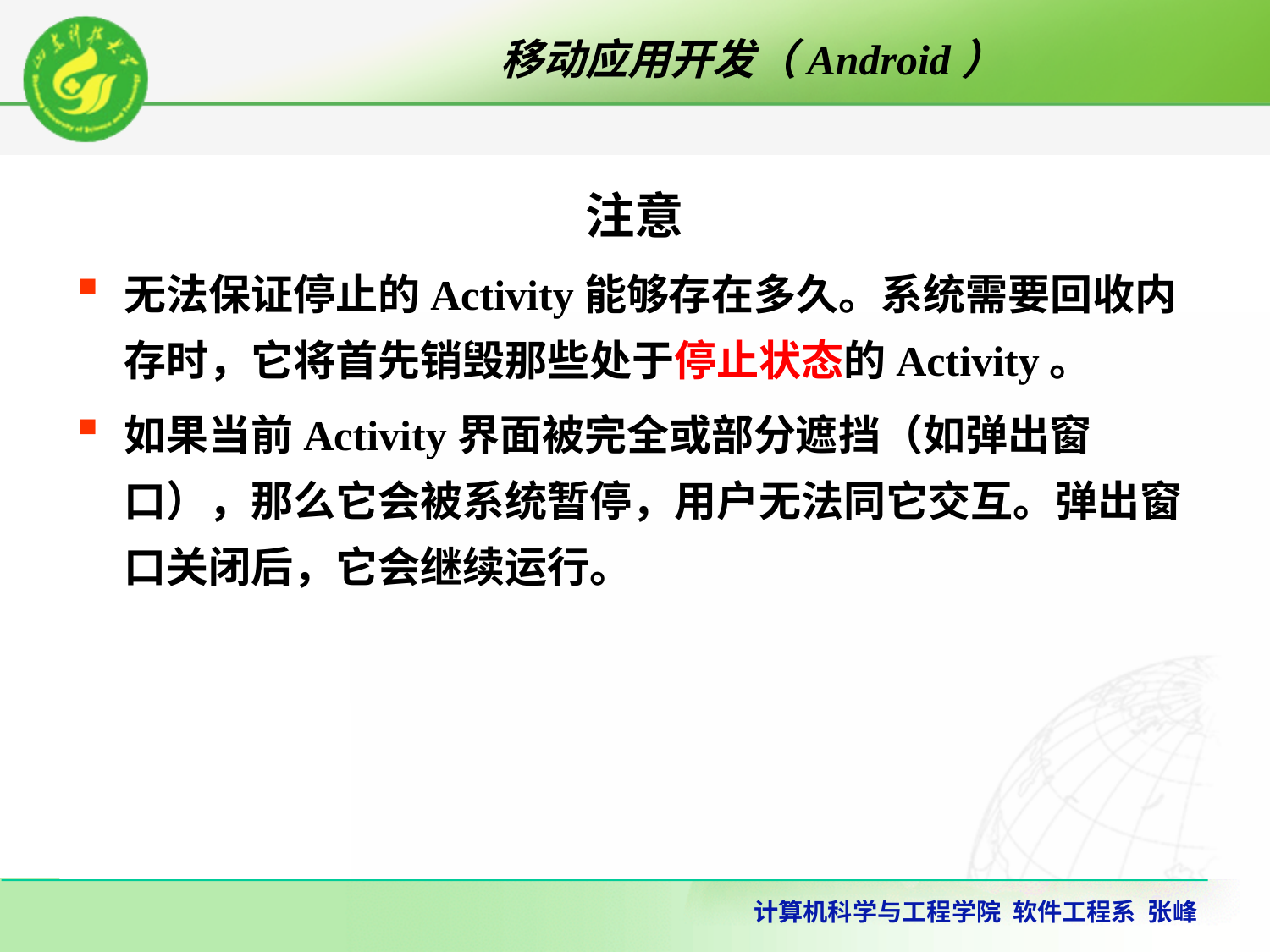

# 注意
无法保证停止的Activity能够存在多久。系统需要回收内存时，它将首先销毁那些处于停止状态的Activity。
如果当前Activity界面被完全或部分遮挡（如弹出窗口），那么它会被系统暂停，用户无法同它交互。弹出窗口关闭后，它会继续运行。